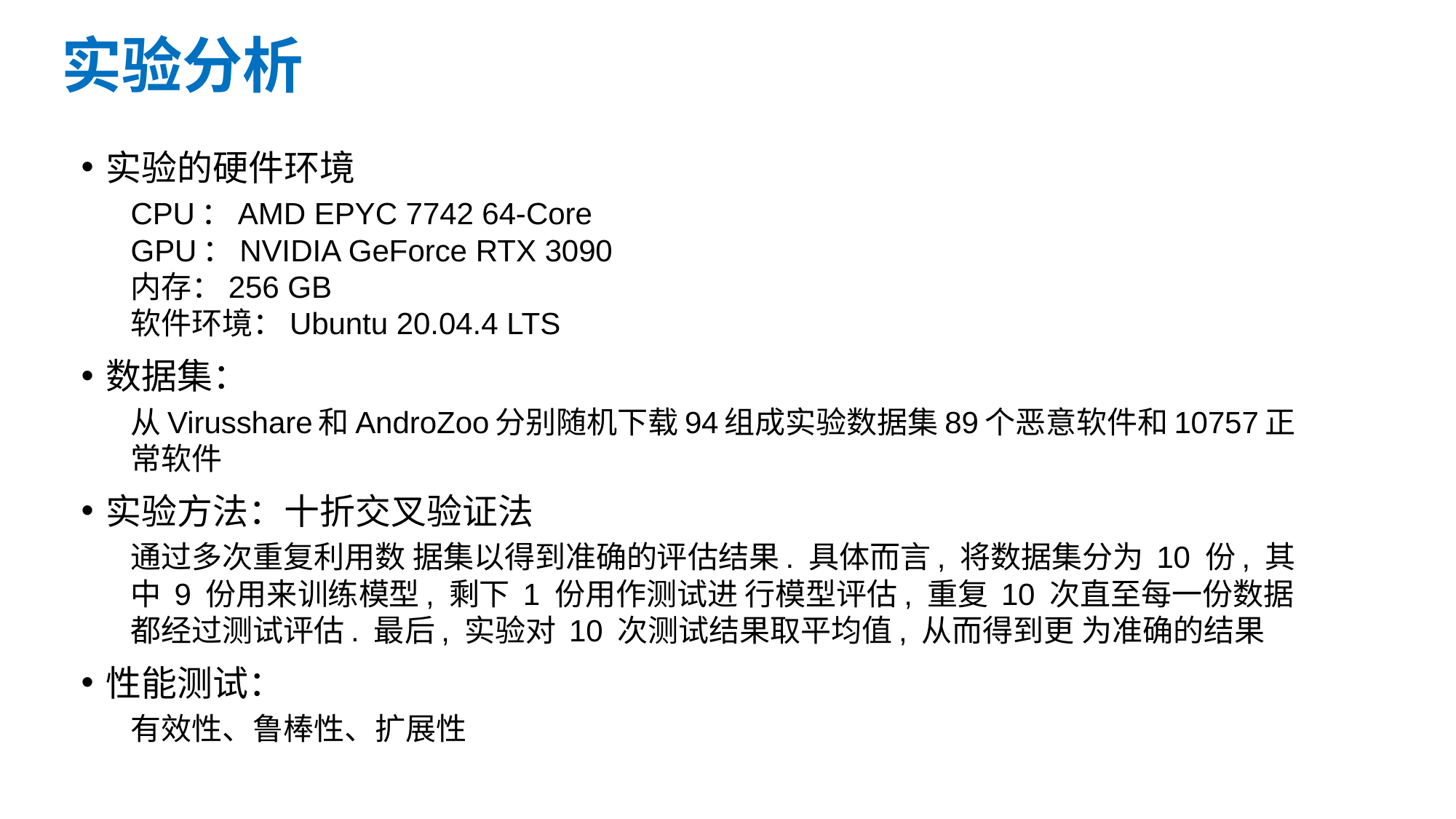

# 实验分析
实验的硬件环境
CPU：AMD EPYC 7742 64-Core
GPU：NVIDIA GeForce RTX 3090
内存：256 GB
软件环境：Ubuntu 20.04.4 LTS
数据集：
从Virusshare和AndroZoo分别随机下载94组成实验数据集89个恶意软件和10757正常软件
实验方法：十折交叉验证法
通过多次重复利用数 据集以得到准确的评估结果. 具体而言, 将数据集分为 10 份, 其中 9 份用来训练模型, 剩下 1 份用作测试进 行模型评估, 重复 10 次直至每一份数据都经过测试评估. 最后, 实验对 10 次测试结果取平均值, 从而得到更 为准确的结果
性能测试：
有效性、鲁棒性、扩展性